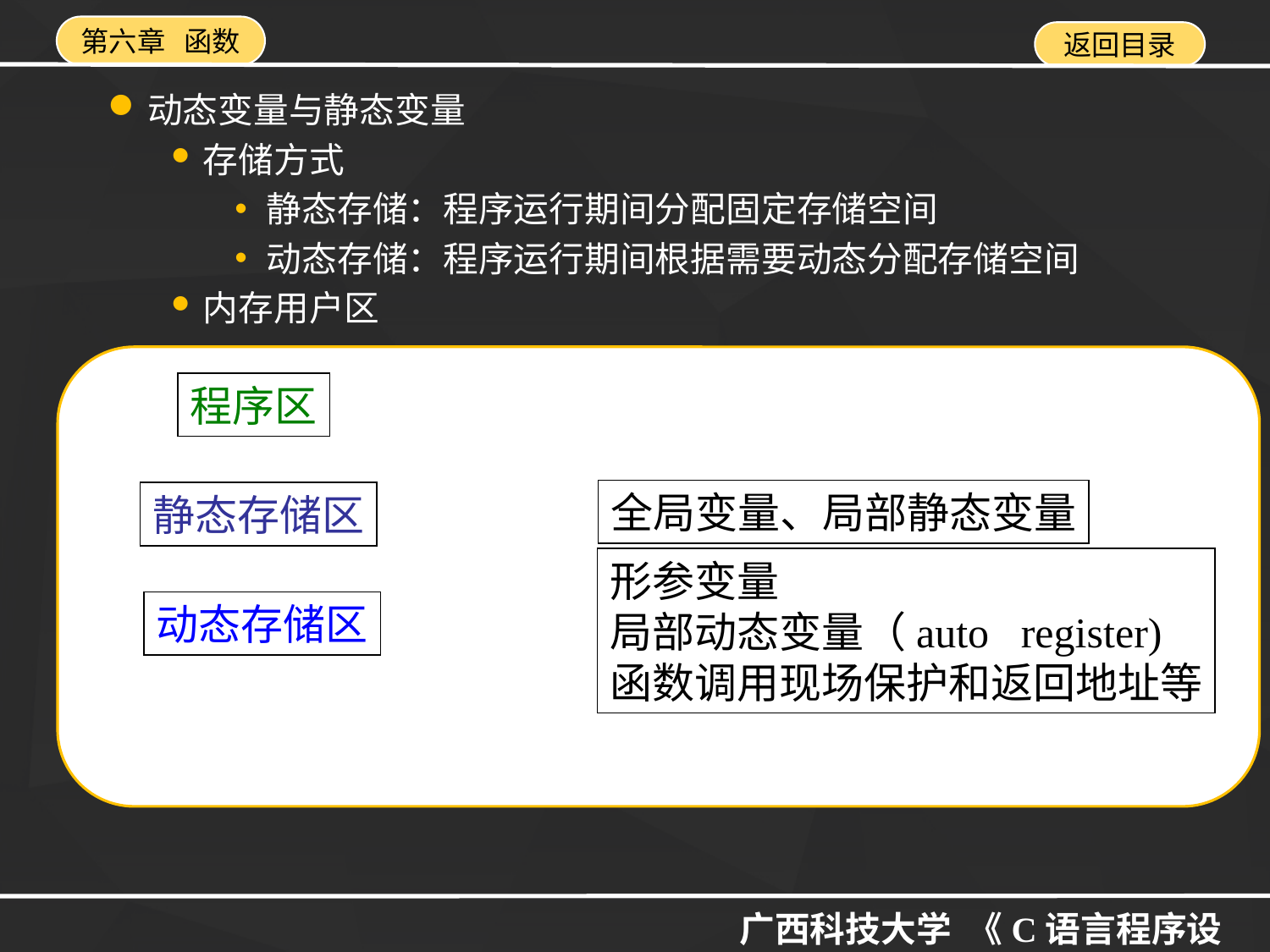

动态变量与静态变量
存储方式
静态存储：程序运行期间分配固定存储空间
动态存储：程序运行期间根据需要动态分配存储空间
内存用户区

程序区

全局变量、局部静态变量
静态存储区

形参变量
局部动态变量（auto   register)
函数调用现场保护和返回地址等

动态存储区

生存期
静态变量:从程序开始执行到程序结束
动态变量:从包含该变量定义的函数开始执行至函数执行结束